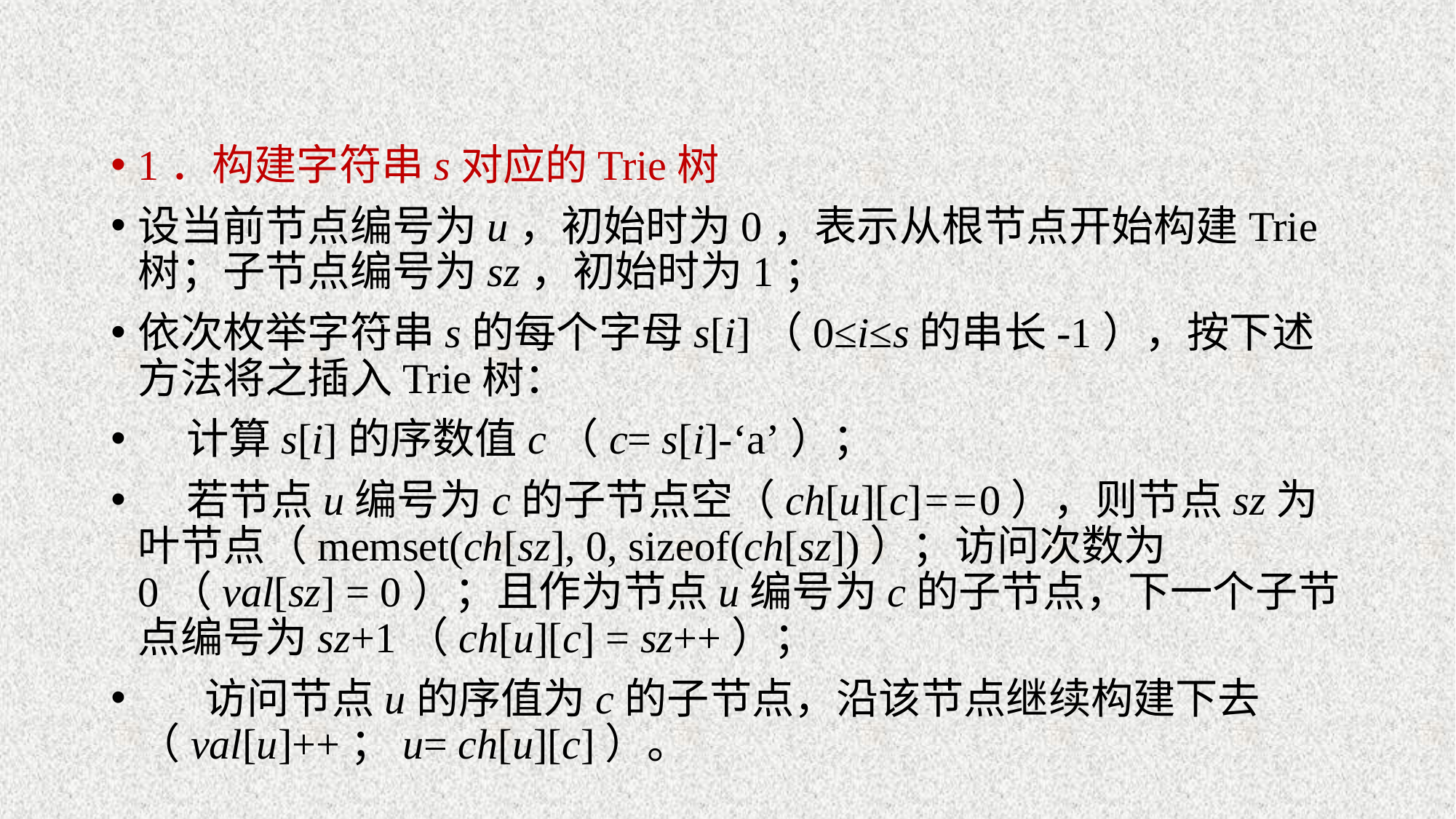

#
1．构建字符串s对应的Trie树
设当前节点编号为u，初始时为0，表示从根节点开始构建Trie树；子节点编号为sz，初始时为1；
依次枚举字符串s的每个字母s[i]（0≤i≤s的串长-1），按下述方法将之插入Trie树：
    计算s[i]的序数值c（c= s[i]-‘a’）；
    若节点u编号为c的子节点空（ch[u][c]==0），则节点sz为叶节点（memset(ch[sz], 0, sizeof(ch[sz])）；访问次数为0（val[sz] = 0）；且作为节点u编号为c的子节点，下一个子节点编号为sz+1（ch[u][c] = sz++）；
      访问节点u的序值为c的子节点，沿该节点继续构建下去（val[u]++；u= ch[u][c]）。